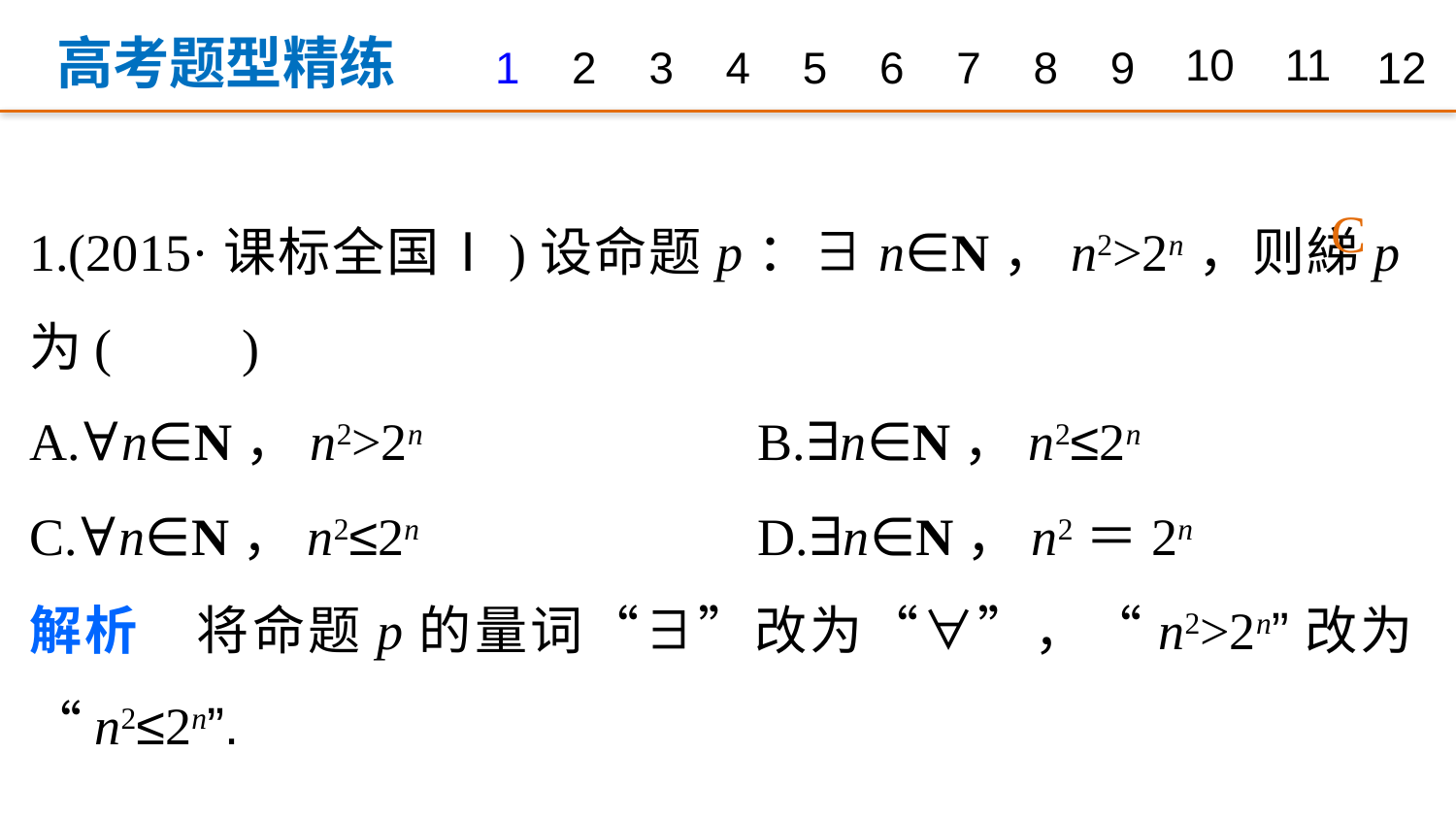

高考题型精练
1
2
3
4
5
6
7
8
9
10
11
12
1.(2015·课标全国Ⅰ)设命题p：∃n∈N，n2>2n，则綈p为(　　)
A.∀n∈N，n2>2n  			B.∃n∈N，n2≤2n
C.∀n∈N，n2≤2n  			D.∃n∈N，n2＝2n
解析　将命题p的量词“∃”改为“∀”，“n2>2n”改为“n2≤2n”.
C